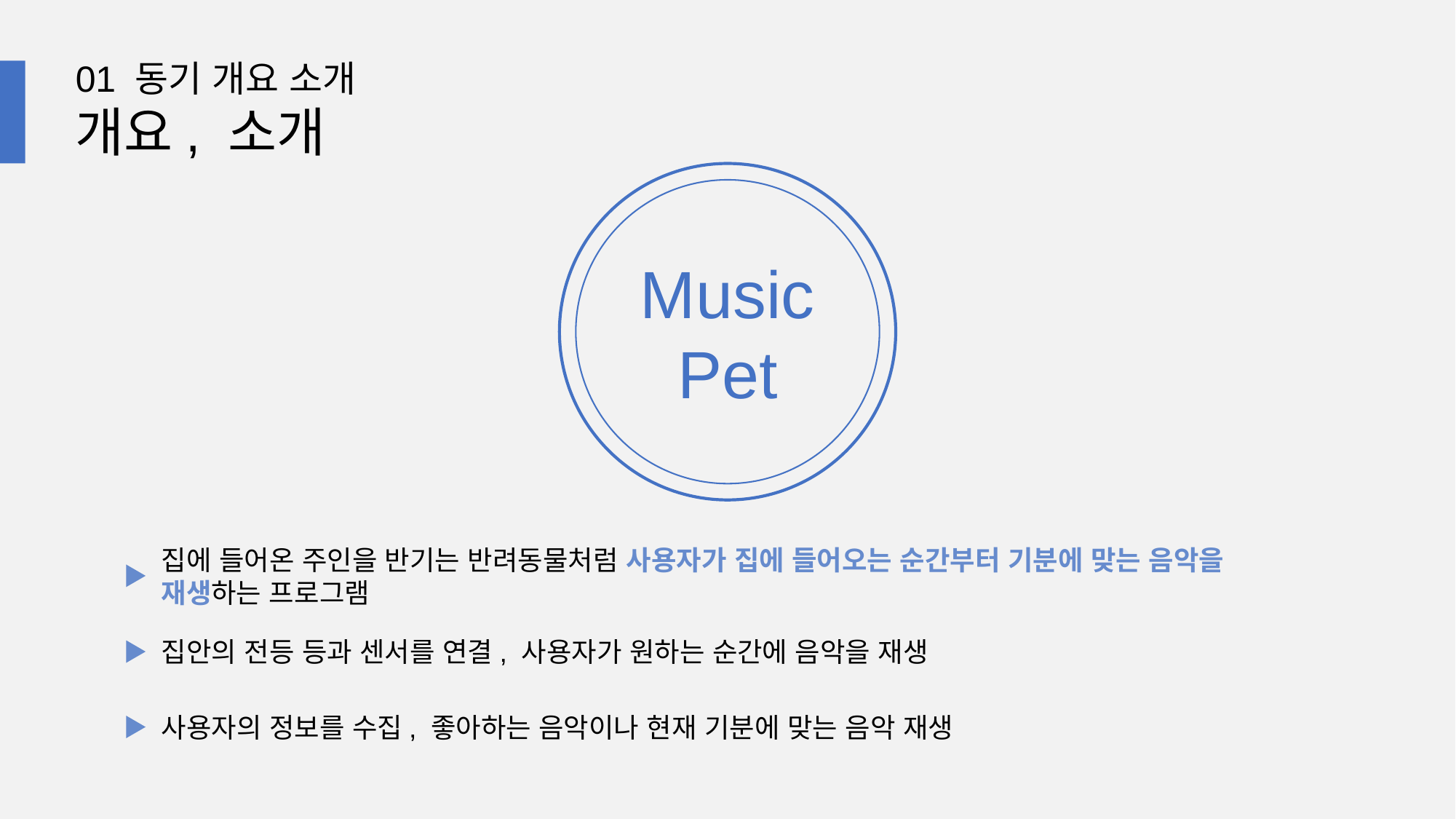

01 동기 개요 소개
개요, 소개

Music Pet
집에 들어온 주인을 반기는 반려동물처럼 사용자가 집에 들어오는 순간부터 기분에 맞는 음악을 재생하는 프로그램

집안의 전등 등과 센서를 연결, 사용자가 원하는 순간에 음악을 재생

사용자의 정보를 수집, 좋아하는 음악이나 현재 기분에 맞는 음악 재생